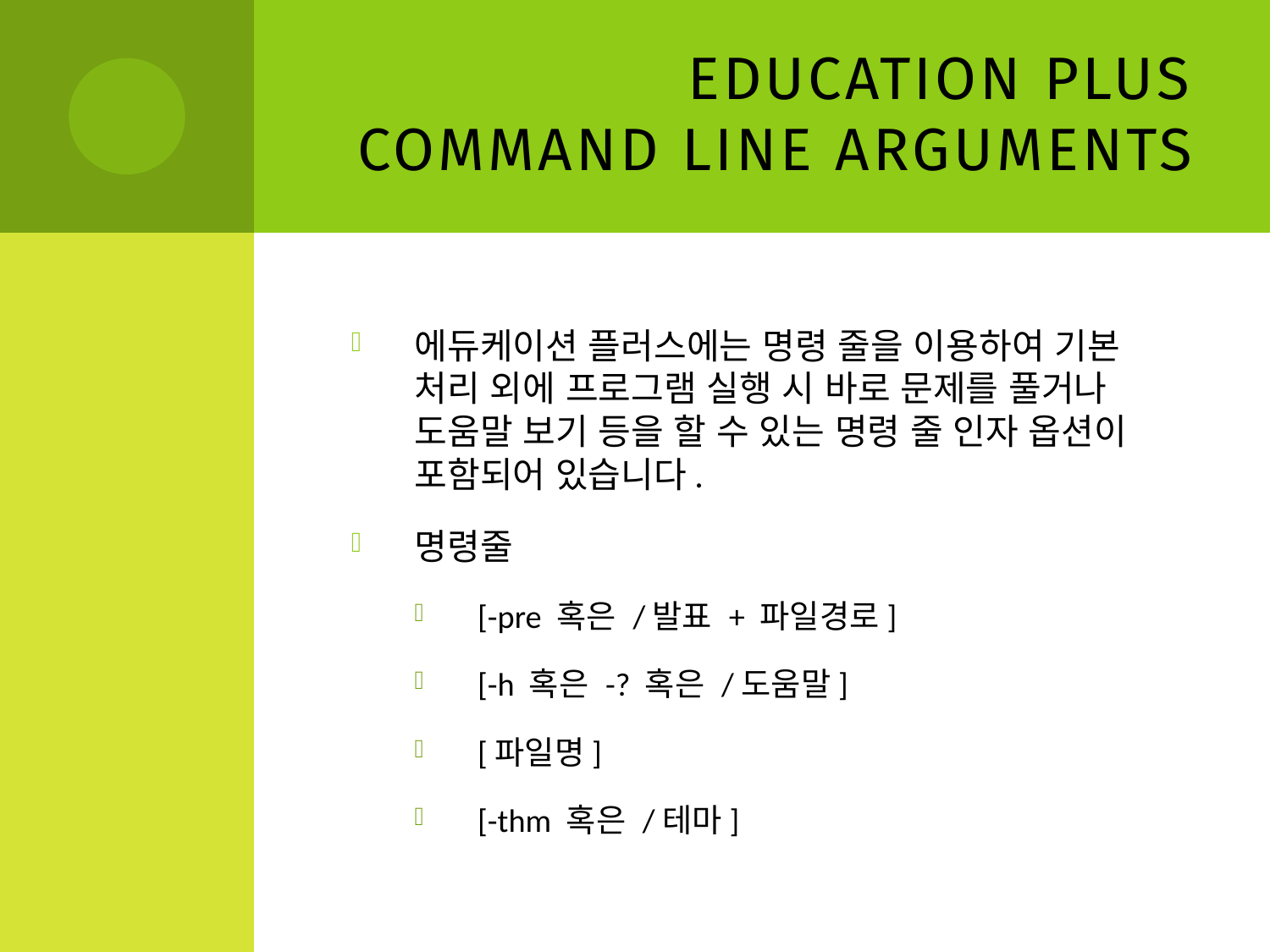

# Education Plus Command Line Arguments
에듀케이션 플러스에는 명령 줄을 이용하여 기본 처리 외에 프로그램 실행 시 바로 문제를 풀거나 도움말 보기 등을 할 수 있는 명령 줄 인자 옵션이 포함되어 있습니다.
명령줄
[-pre 혹은 /발표 + 파일경로]
[-h 혹은 -? 혹은 /도움말]
[파일명]
[-thm 혹은 /테마]